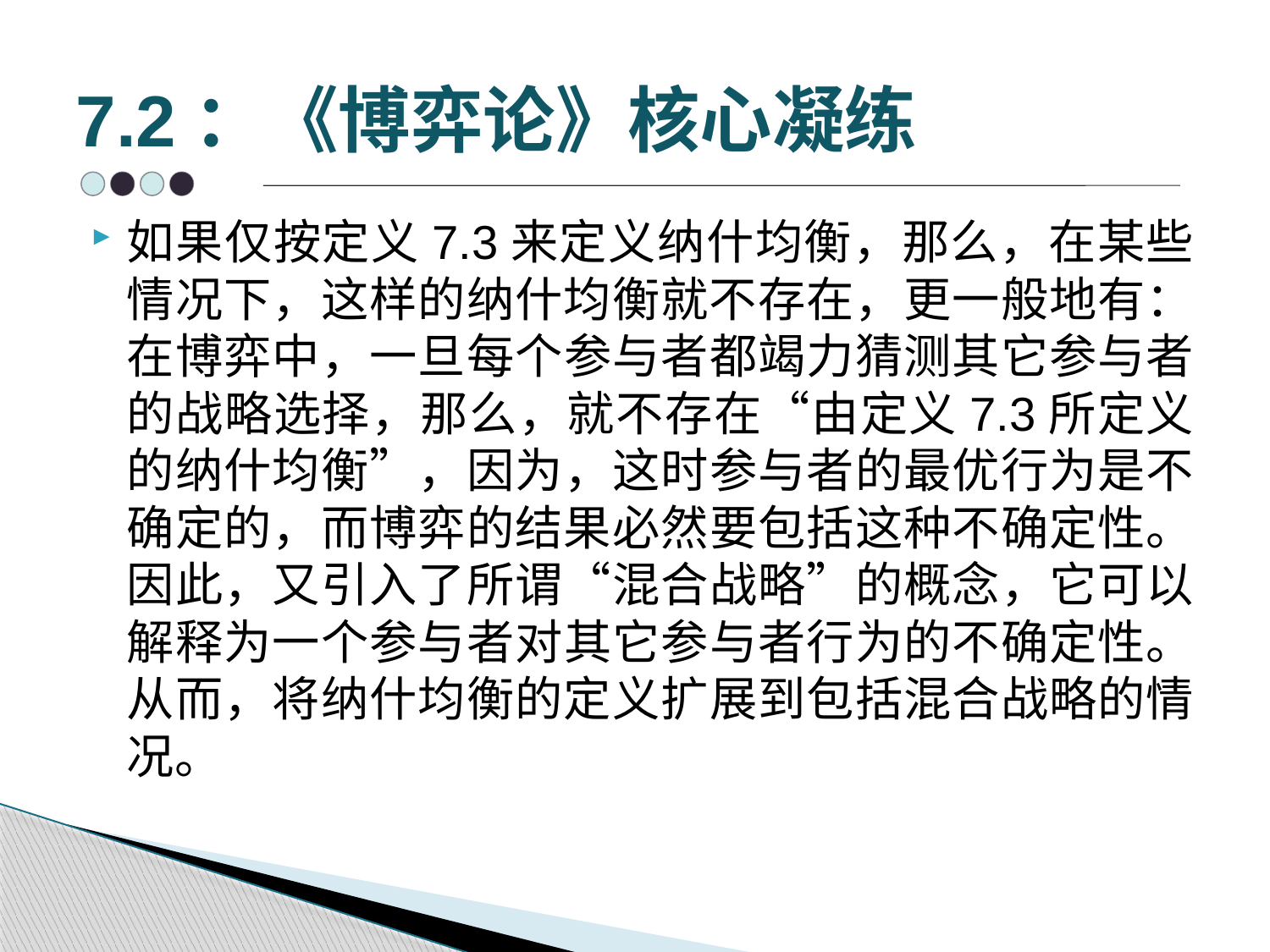

# 7.2：《博弈论》核心凝练

如果仅按定义7.3来定义纳什均衡，那么，在某些情况下，这样的纳什均衡就不存在，更一般地有：在博弈中，一旦每个参与者都竭力猜测其它参与者的战略选择，那么，就不存在“由定义7.3所定义的纳什均衡”，因为，这时参与者的最优行为是不确定的，而博弈的结果必然要包括这种不确定性。因此，又引入了所谓“混合战略”的概念，它可以解释为一个参与者对其它参与者行为的不确定性。从而，将纳什均衡的定义扩展到包括混合战略的情况。